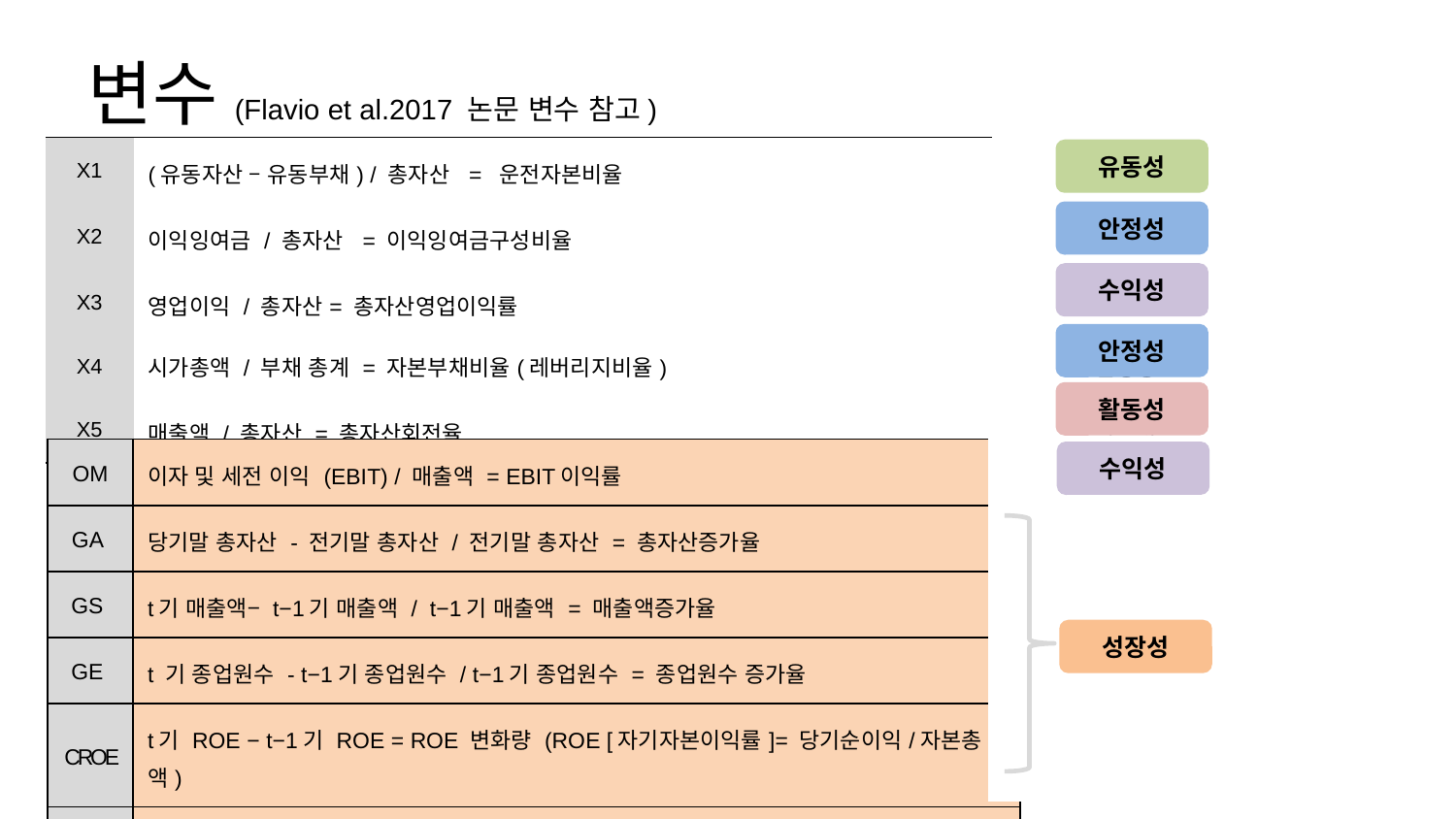

변수(Flavio et al.2017 논문 변수 참고)
| X1 | (유동자산 – 유동부채) / 총자산 = 운전자본비율 | 유동성 |
| --- | --- | --- |
| X2 | 이익잉여금 / 총자산 = 이익잉여금구성비율 | 안정성 |
| X3 | 영업이익 / 총자산= 총자산영업이익률 | 수익성 |
| X4 | 시가총액 / 부채 총계 = 자본부채비율(레버리지비율) | 안정성 |
| X5 | 매출액 / 총자산 = 총자산회전율 | 활동성 |
유동성
안정성
수익성
안정성
활동성
| 수익성 |
| --- |
|  |
|  |
| 성장성 |
|  |
|  |
| OM | 이자 및 세전 이익 (EBIT) / 매출액 = EBIT이익률 |
| --- | --- |
| GA | 당기말 총자산 - 전기말 총자산 / 전기말 총자산 = 총자산증가율 |
| GS | t기 매출액− t−1기 매출액 / t−1기 매출액 = 매출액증가율 |
| GE | t 기 종업원수 - t−1기 종업원수 / t−1기 종업원수 = 종업원수 증가율 |
| CROE | t기 ROE − t−1기 ROE = ROE 변화량 (ROE [자기자본이익률]= 당기순이익/자본총액) |
| CPB | t 기 PBR − t−1기 PBR =PBR 변화량 (PBR[주가순자산비율] = 주가 / 주당순자산) |
수익성

성장성